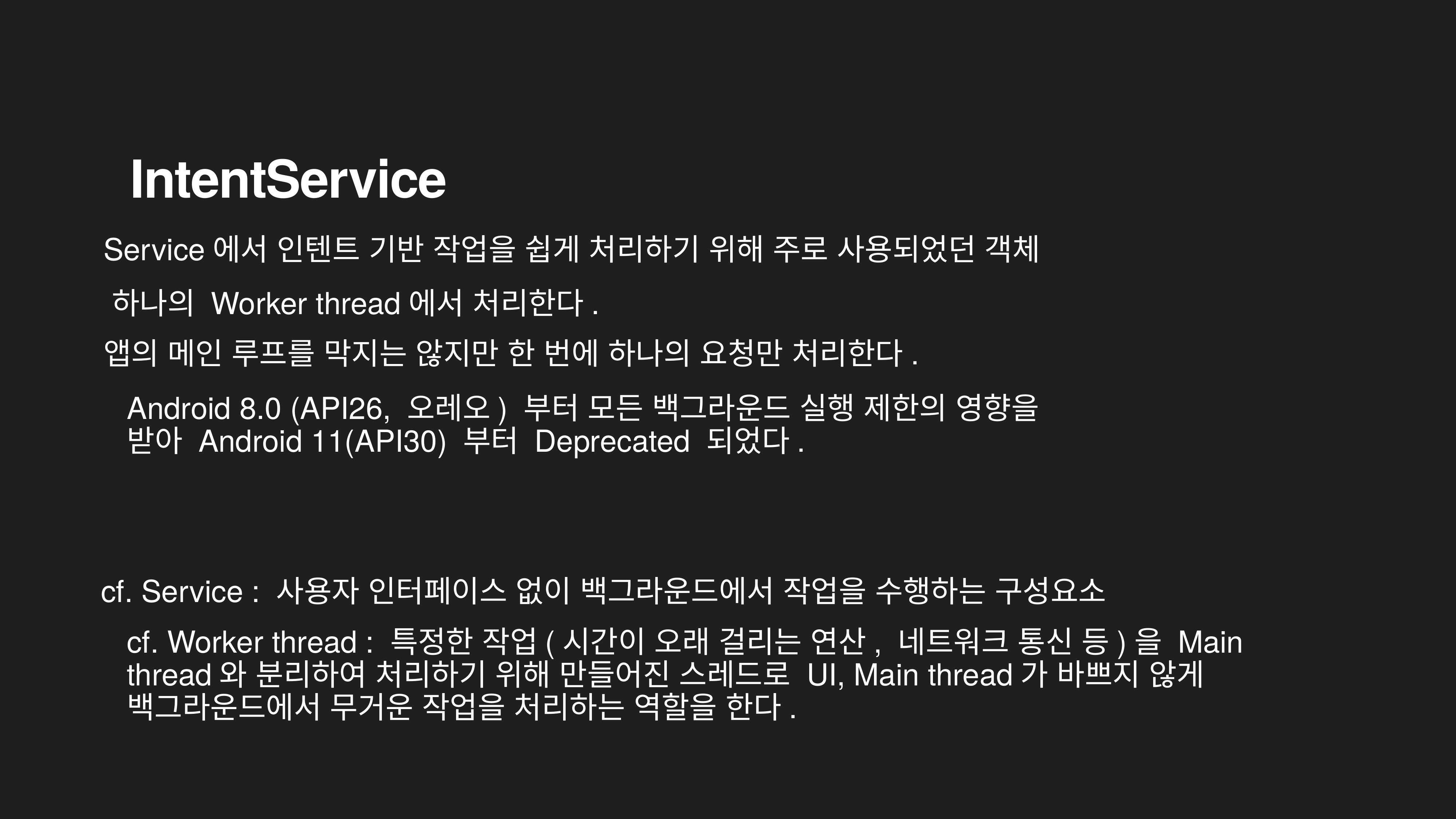

# IntentService

Service에서 인텐트 기반 작업을 쉽게 처리하기 위해 주로 사용되었던 객체
하나의 Worker thread에서 처리한다.
앱의 메인 루프를 막지는 않지만 한 번에 하나의 요청만 처리한다.
Android 8.0 (API26, 오레오) 부터 모든 백그라운드 실행 제한의 영향을 받아 Android 11(API30) 부터 Deprecated 되었다.
cf. Service : 사용자 인터페이스 없이 백그라운드에서 작업을 수행하는 구성요소
cf. Worker thread : 특정한 작업(시간이 오래 걸리는 연산, 네트워크 통신 등)을 Main thread와 분리하여 처리하기 위해 만들어진 스레드로 UI, Main thread가 바쁘지 않게 백그라운드에서 무거운 작업을 처리하는 역할을 한다.